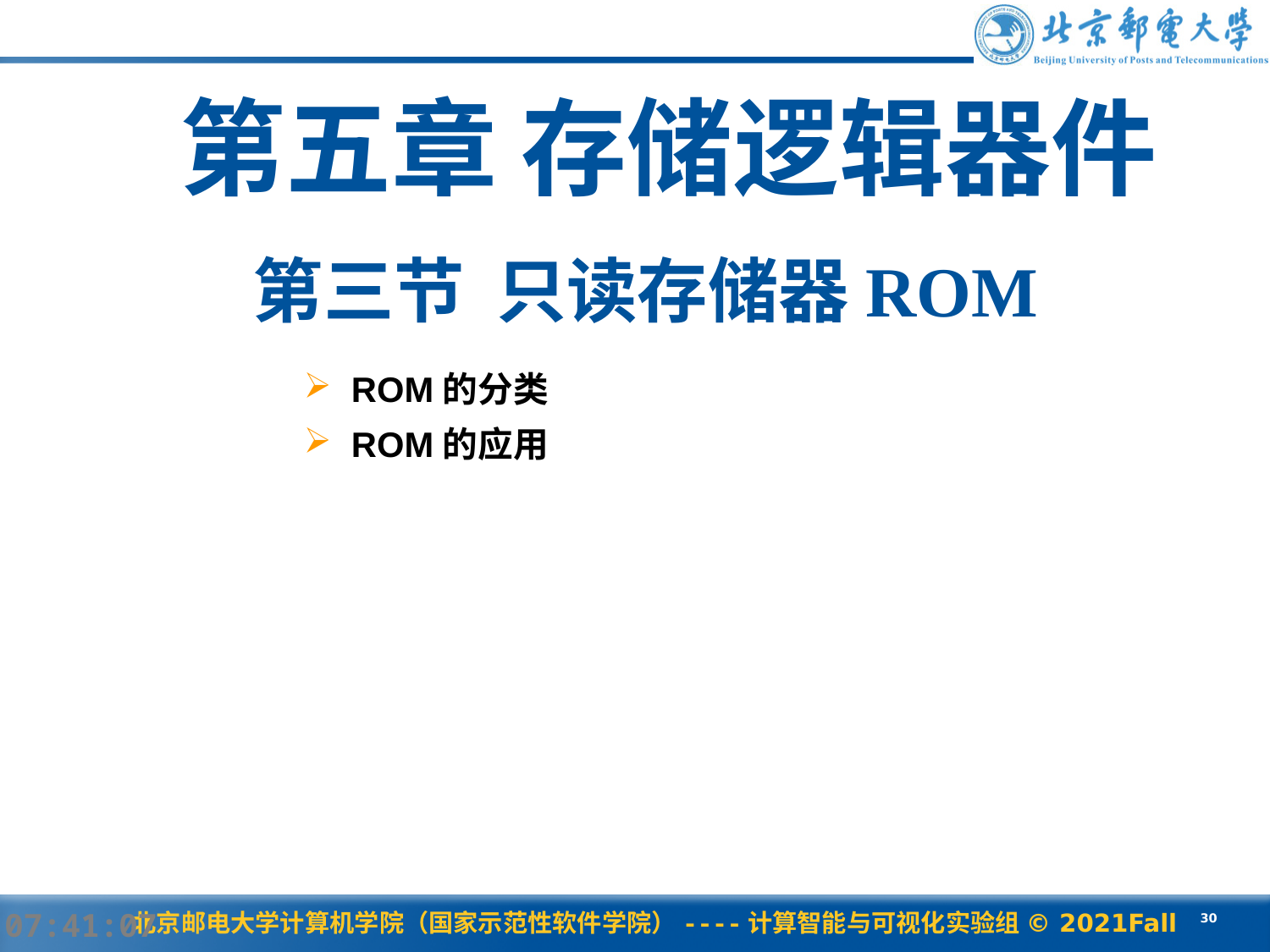

第五章 存储逻辑器件
# 第三节  只读存储器ROM
ROM的分类
ROM的应用